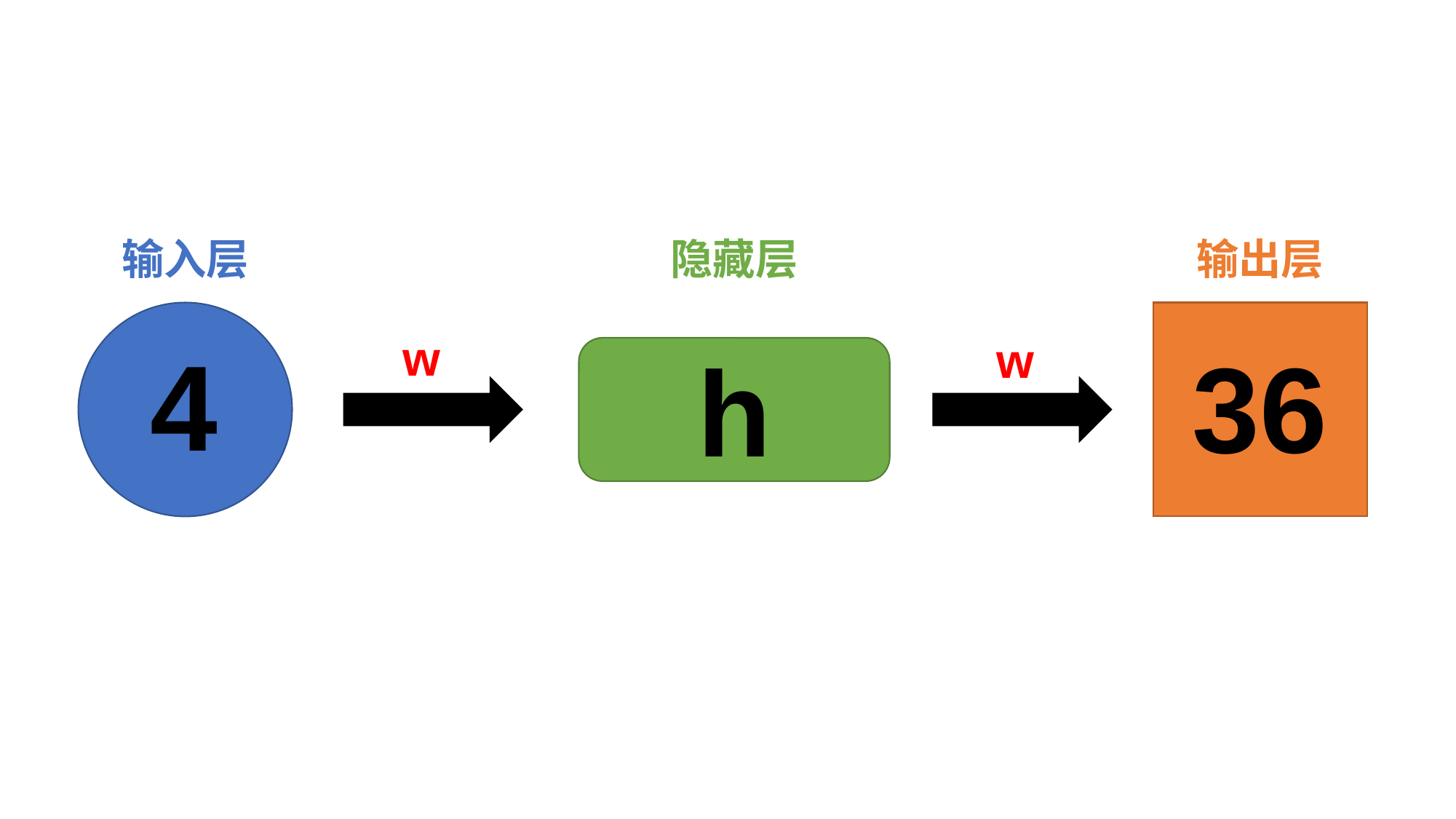

输入层
隐藏层
输出层

w
4
w
36
h